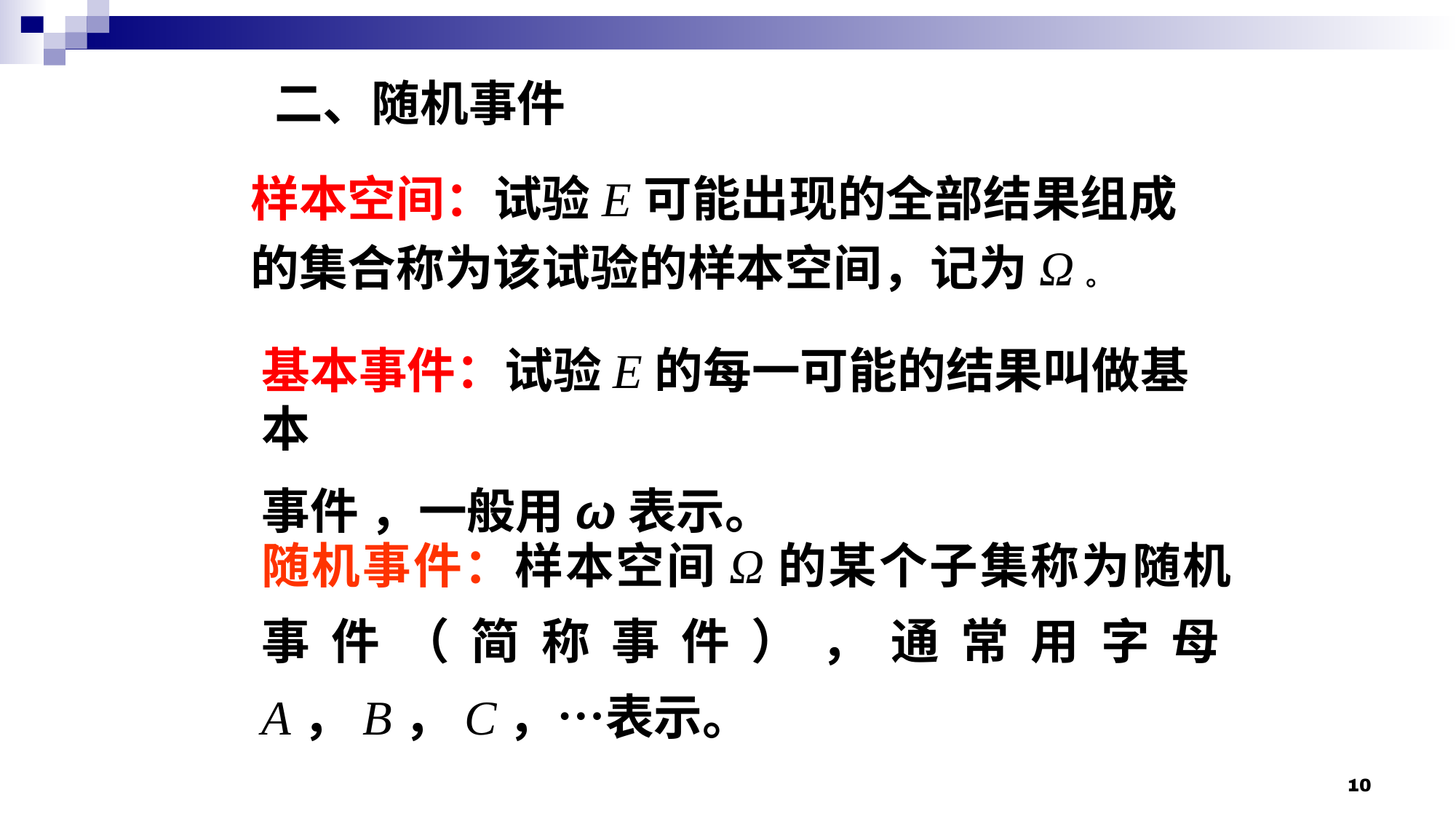

二、随机事件
样本空间：试验E可能出现的全部结果组成的集合称为该试验的样本空间，记为Ω。

基本事件：试验E的每一可能的结果叫做基本
事件 ，一般用ω表示。
随机事件：样本空间Ω的某个子集称为随机事件（简称事件），通常用字母A，B，C，…表示。
10